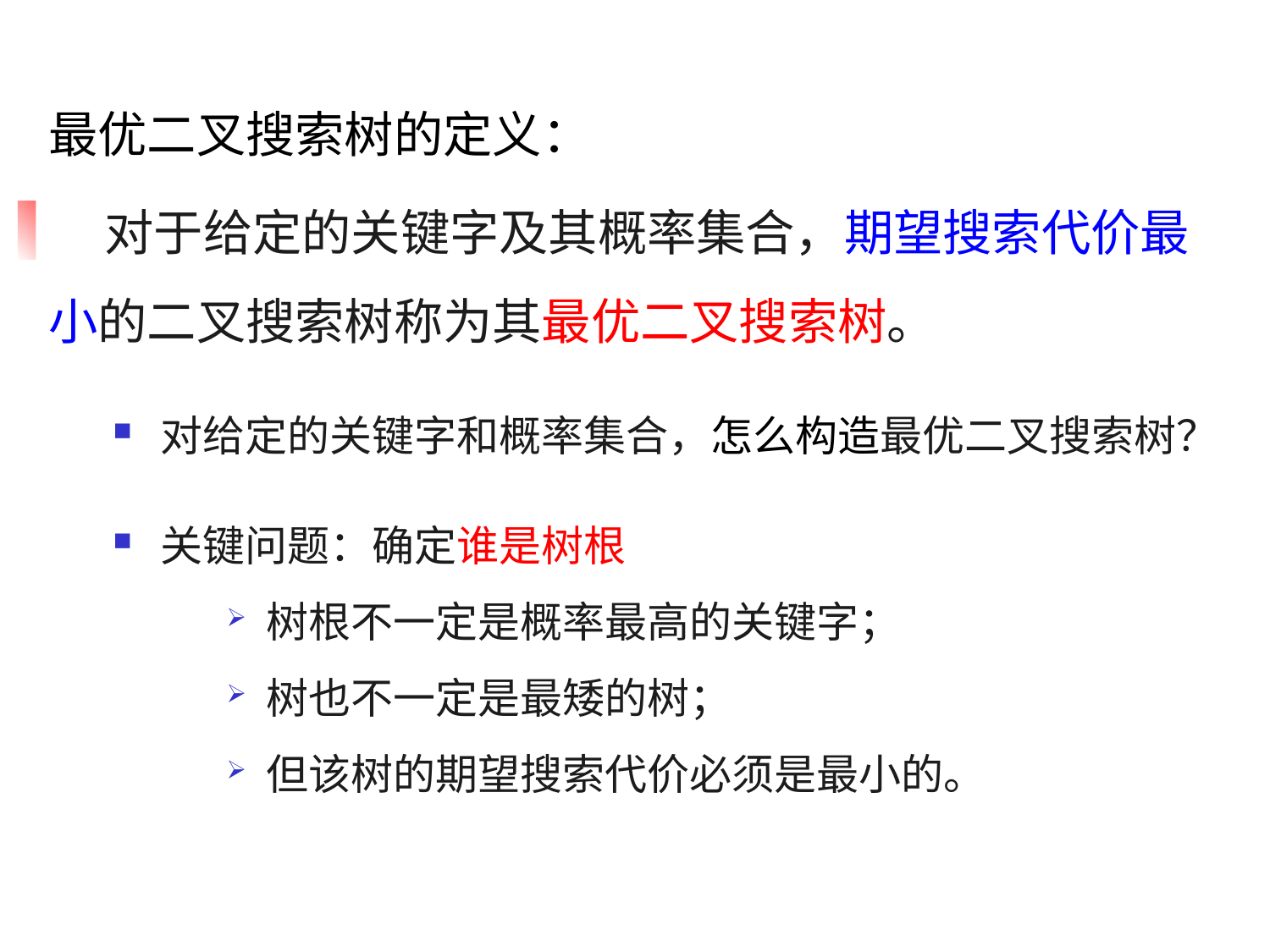

最优二叉搜索树的定义：
    对于给定的关键字及其概率集合，期望搜索代价最小的二叉搜索树称为其最优二叉搜索树。
对给定的关键字和概率集合，怎么构造最优二叉搜索树？
关键问题：确定谁是树根
树根不一定是概率最高的关键字；
树也不一定是最矮的树；
但该树的期望搜索代价必须是最小的。